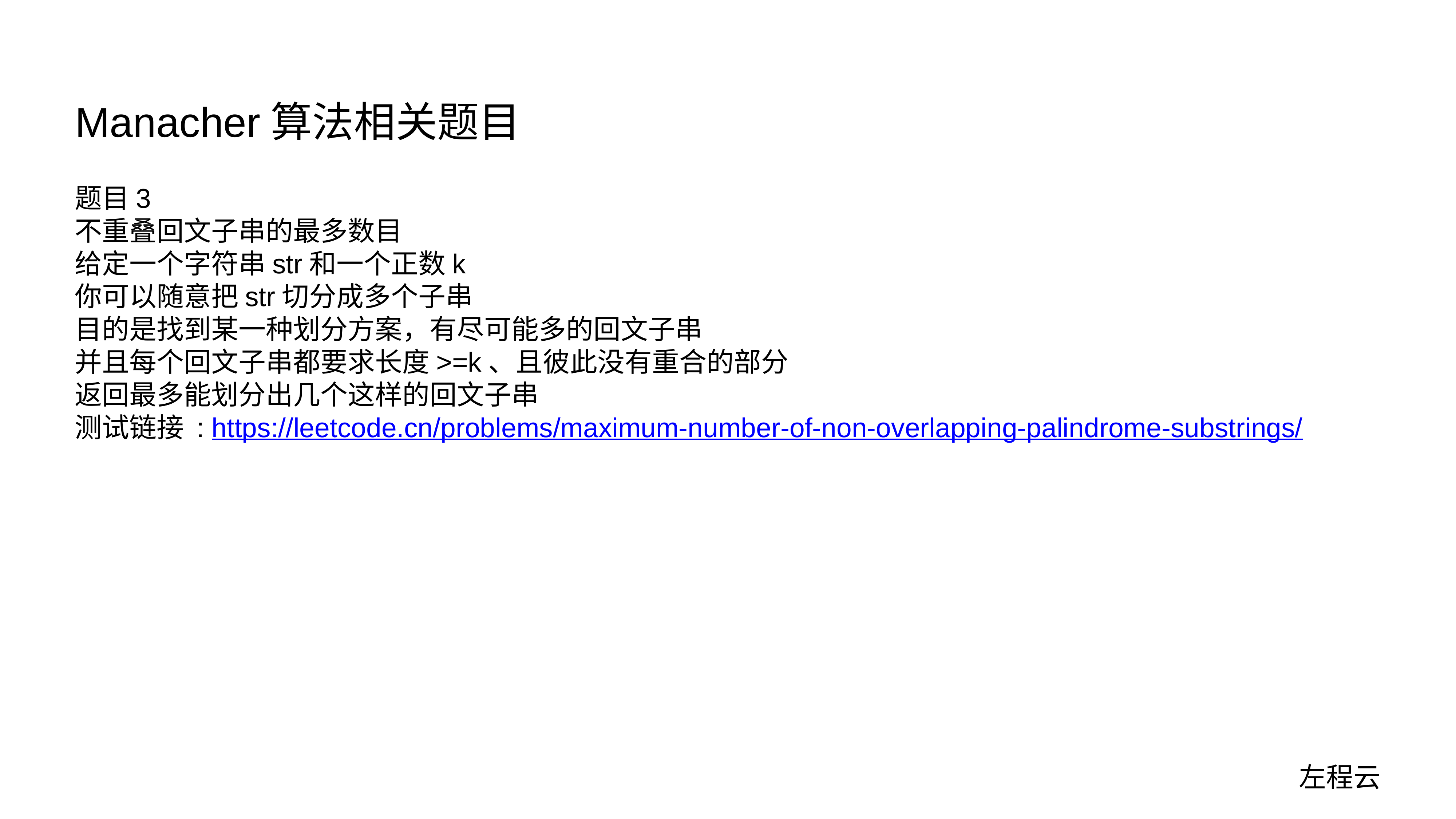

# Manacher算法相关题目
题目3
不重叠回文子串的最多数目
给定一个字符串str和一个正数k
你可以随意把str切分成多个子串
目的是找到某一种划分方案，有尽可能多的回文子串
并且每个回文子串都要求长度>=k、且彼此没有重合的部分
返回最多能划分出几个这样的回文子串
测试链接 : https://leetcode.cn/problems/maximum-number-of-non-overlapping-palindrome-substrings/
左程云